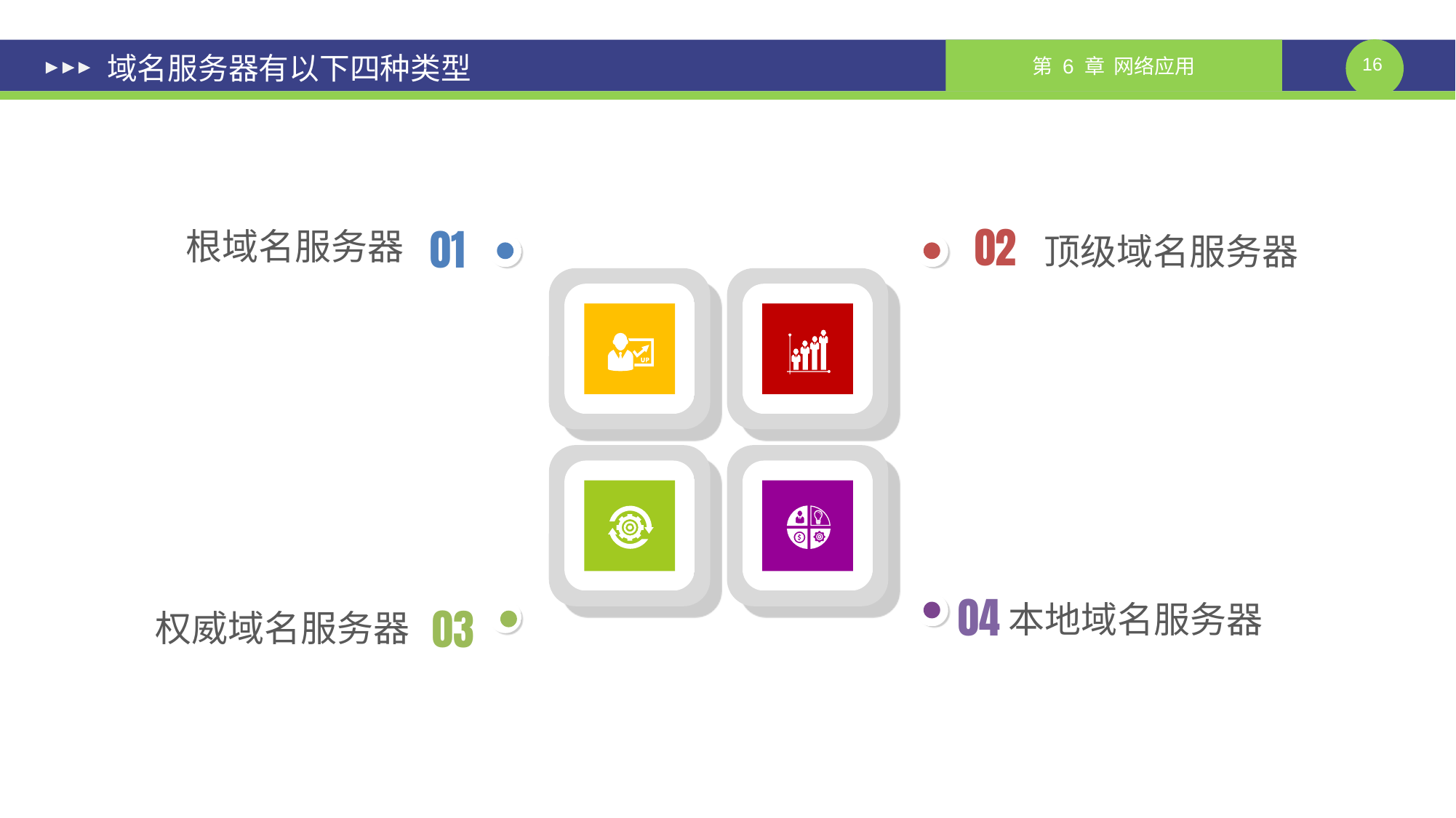

# 域名服务器有以下四种类型
根域名服务器
02
01
顶级域名服务器

04
本地域名服务器
权威域名服务器
03
课件制作人：谢钧  谢希仁